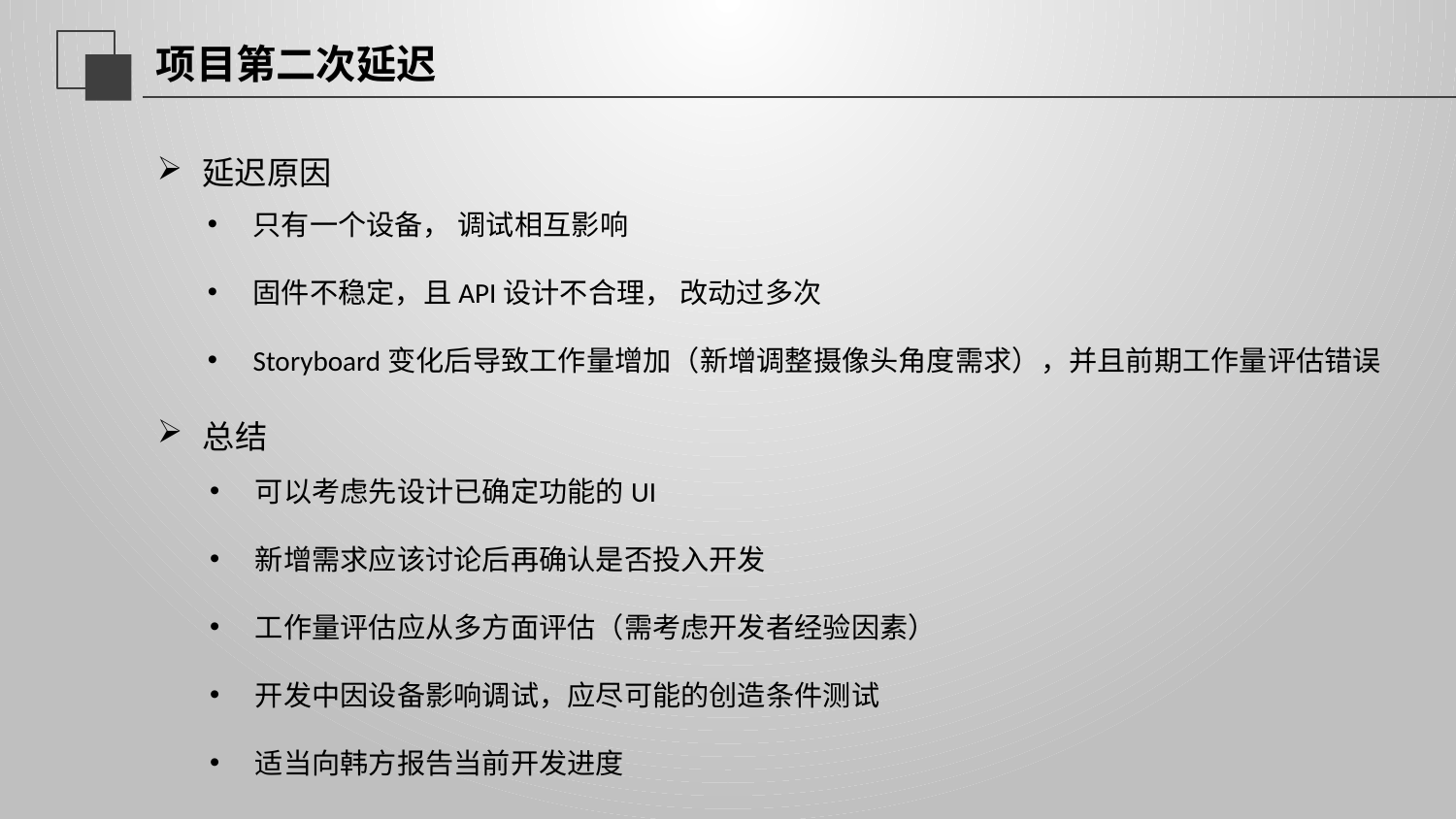

# 项目第二次延迟
延迟原因
只有一个设备， 调试相互影响

固件不稳定，且API设计不合理， 改动过多次

Storyboard变化后导致工作量增加（新增调整摄像头角度需求），并且前期工作量评估错误
总结
可以考虑先设计已确定功能的UI

新增需求应该讨论后再确认是否投入开发

工作量评估应从多方面评估（需考虑开发者经验因素）

开发中因设备影响调试，应尽可能的创造条件测试

适当向韩方报告当前开发进度